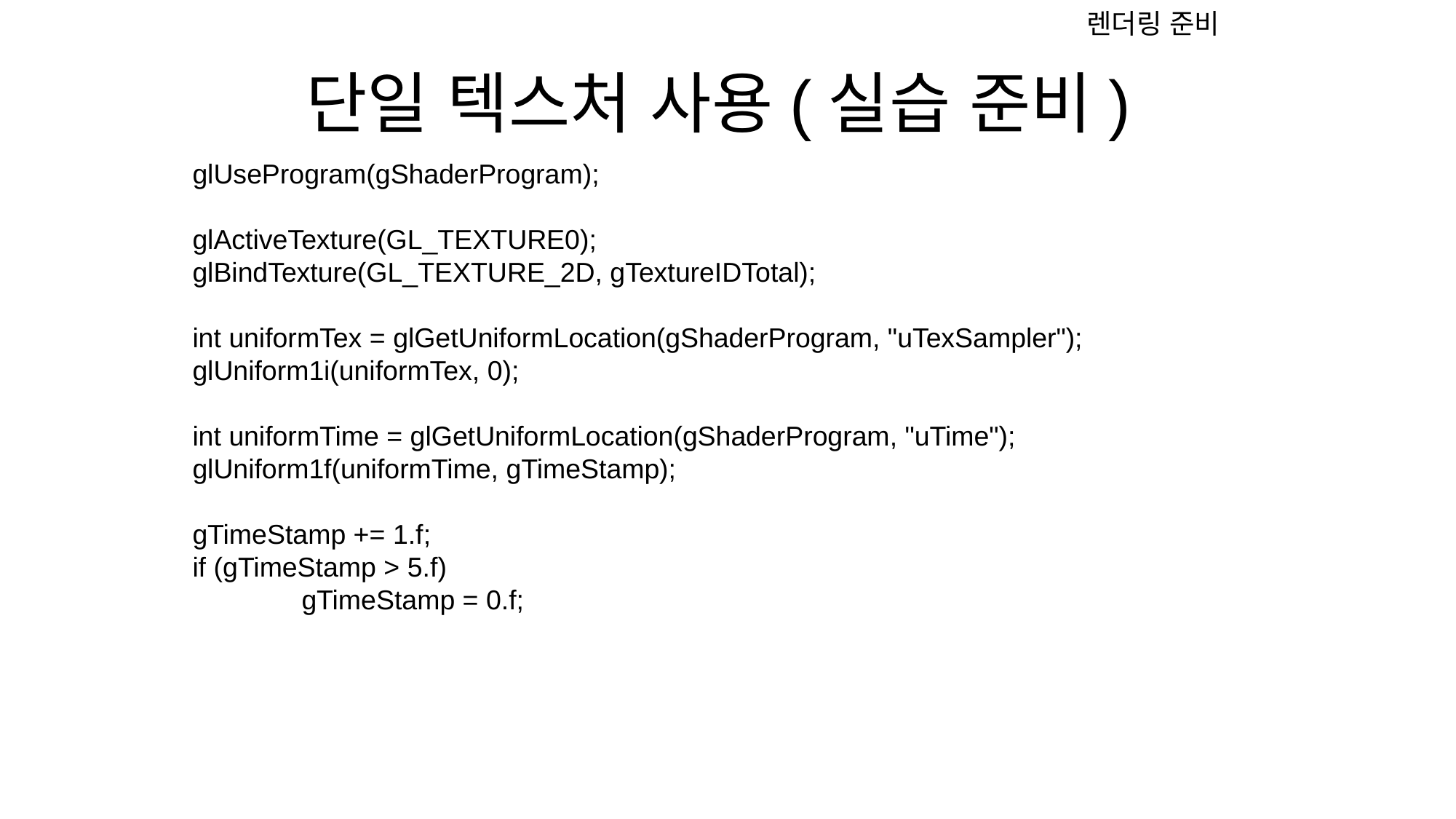

렌더링 준비
# 단일 텍스처 사용(실습 준비)
glUseProgram(gShaderProgram);

glActiveTexture(GL_TEXTURE0);
glBindTexture(GL_TEXTURE_2D, gTextureIDTotal);

int uniformTex = glGetUniformLocation(gShaderProgram, "uTexSampler");
glUniform1i(uniformTex, 0);

int uniformTime = glGetUniformLocation(gShaderProgram, "uTime");
glUniform1f(uniformTime, gTimeStamp);

gTimeStamp += 1.f;
if (gTimeStamp > 5.f)
	gTimeStamp = 0.f;